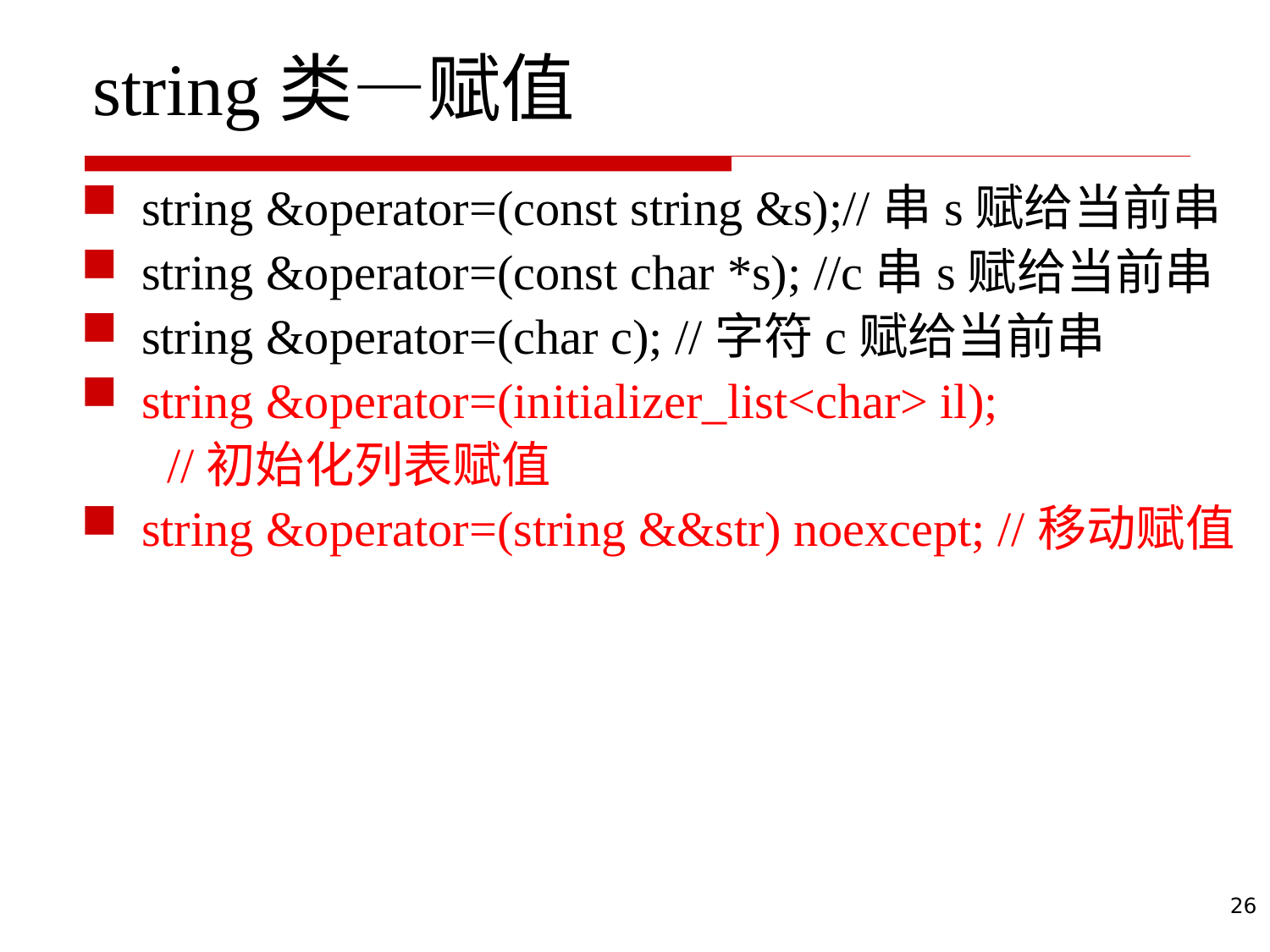

# string类—赋值
string &operator=(const string &s);//串s赋给当前串
string &operator=(const char *s); //c串s赋给当前串
string &operator=(char c); //字符c赋给当前串
string &operator=(initializer_list<char> il);
       //初始化列表赋值
string &operator=(string &&str) noexcept; //移动赋值
26